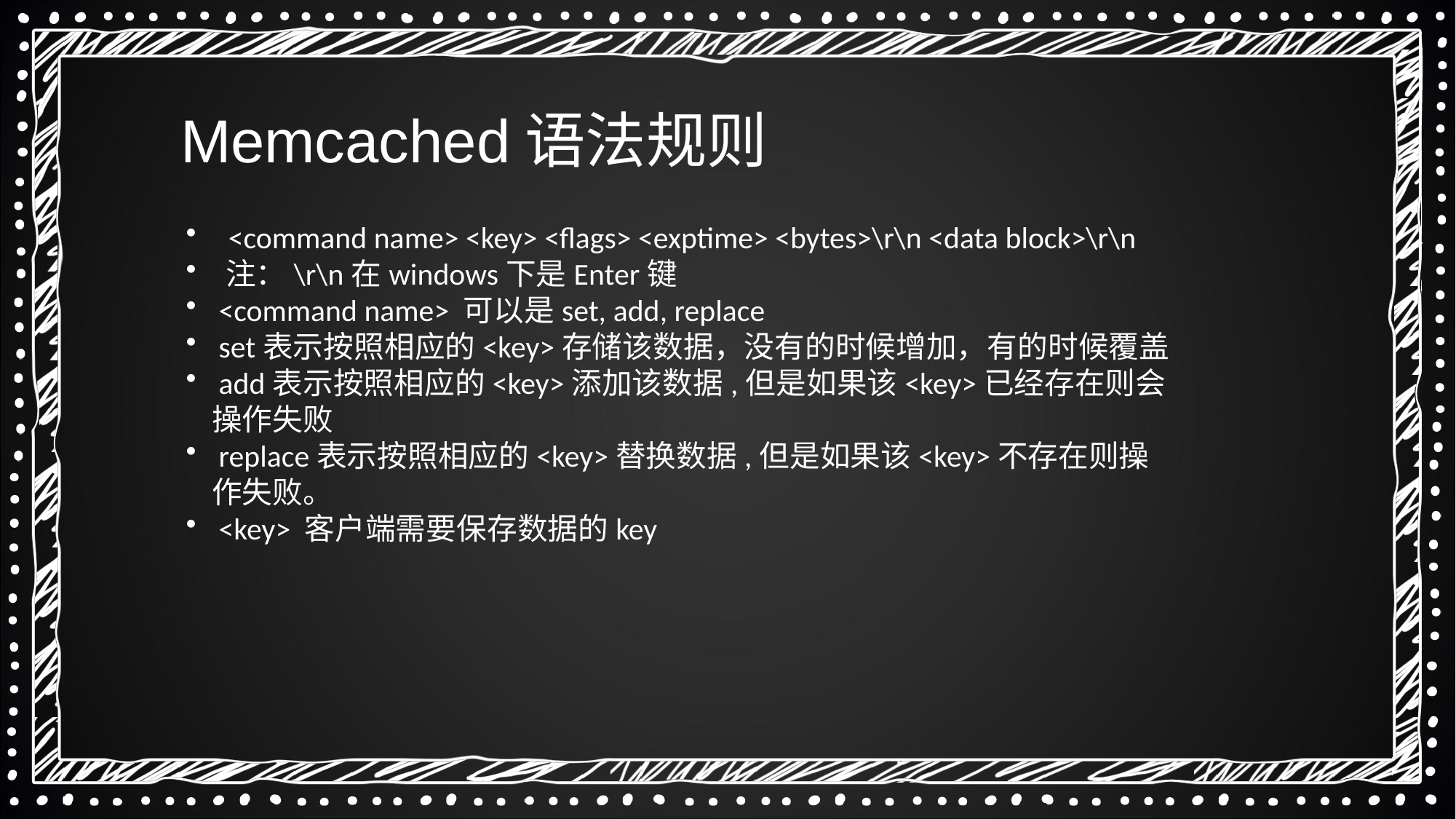

Memcached语法规则
  <command name> <key> <flags> <exptime> <bytes>\r\n <data block>\r\n
 注：\r\n在windows下是Enter键
 <command name> 可以是set, add, replace
 set表示按照相应的<key>存储该数据，没有的时候增加，有的时候覆盖
 add表示按照相应的<key>添加该数据,但是如果该<key>已经存在则会操作失败
 replace表示按照相应的<key>替换数据,但是如果该<key>不存在则操作失败。
 <key> 客户端需要保存数据的key